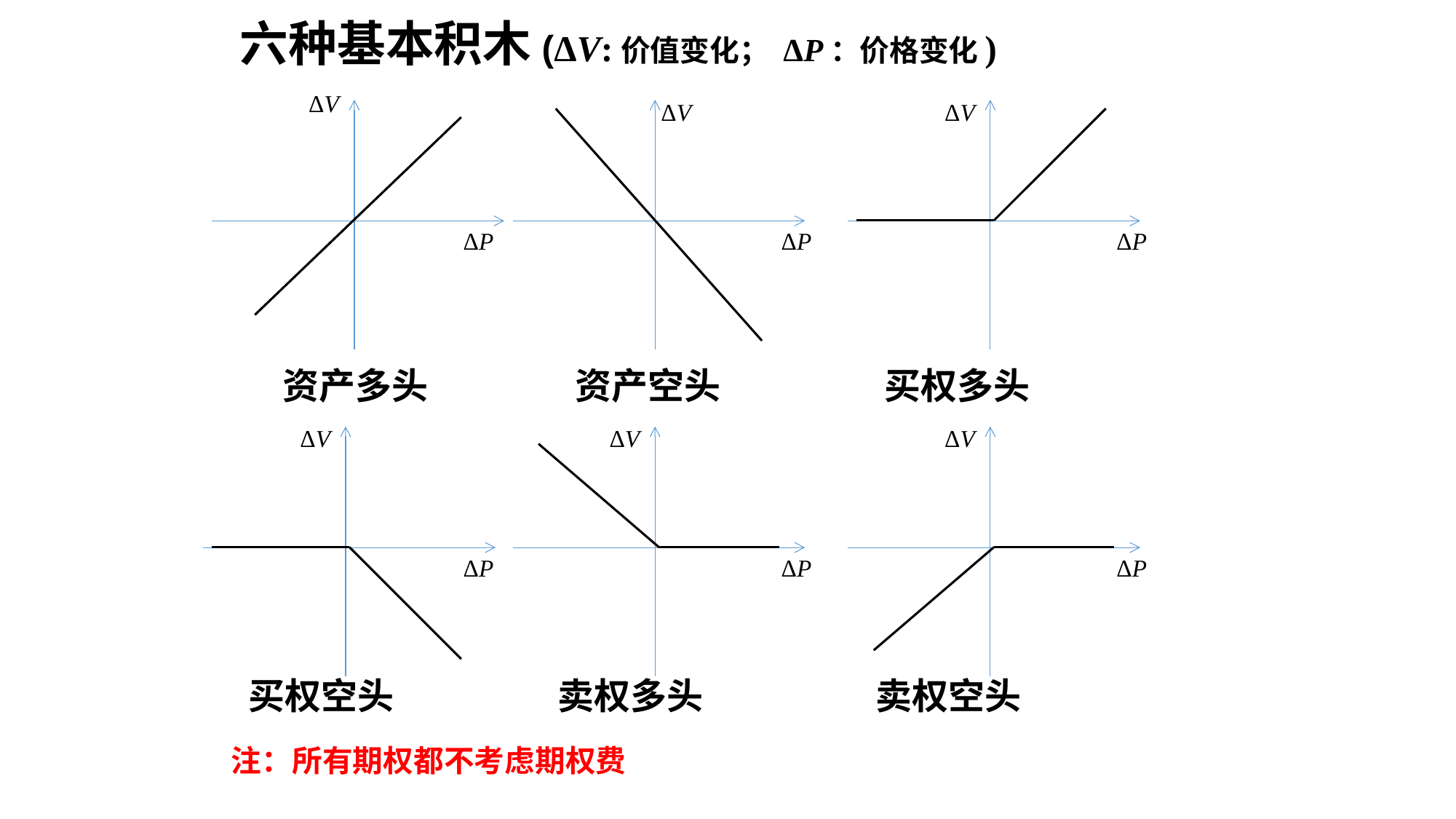

# 六种基本积木(ΔV:价值变化； ΔP：价格变化)
ΔV
ΔP
资产多头
ΔV
ΔP
资产空头
ΔV
ΔP
买权多头
ΔV
ΔP
买权空头
ΔV
ΔP
卖权多头
ΔV
ΔP
卖权空头
注：所有期权都不考虑期权费